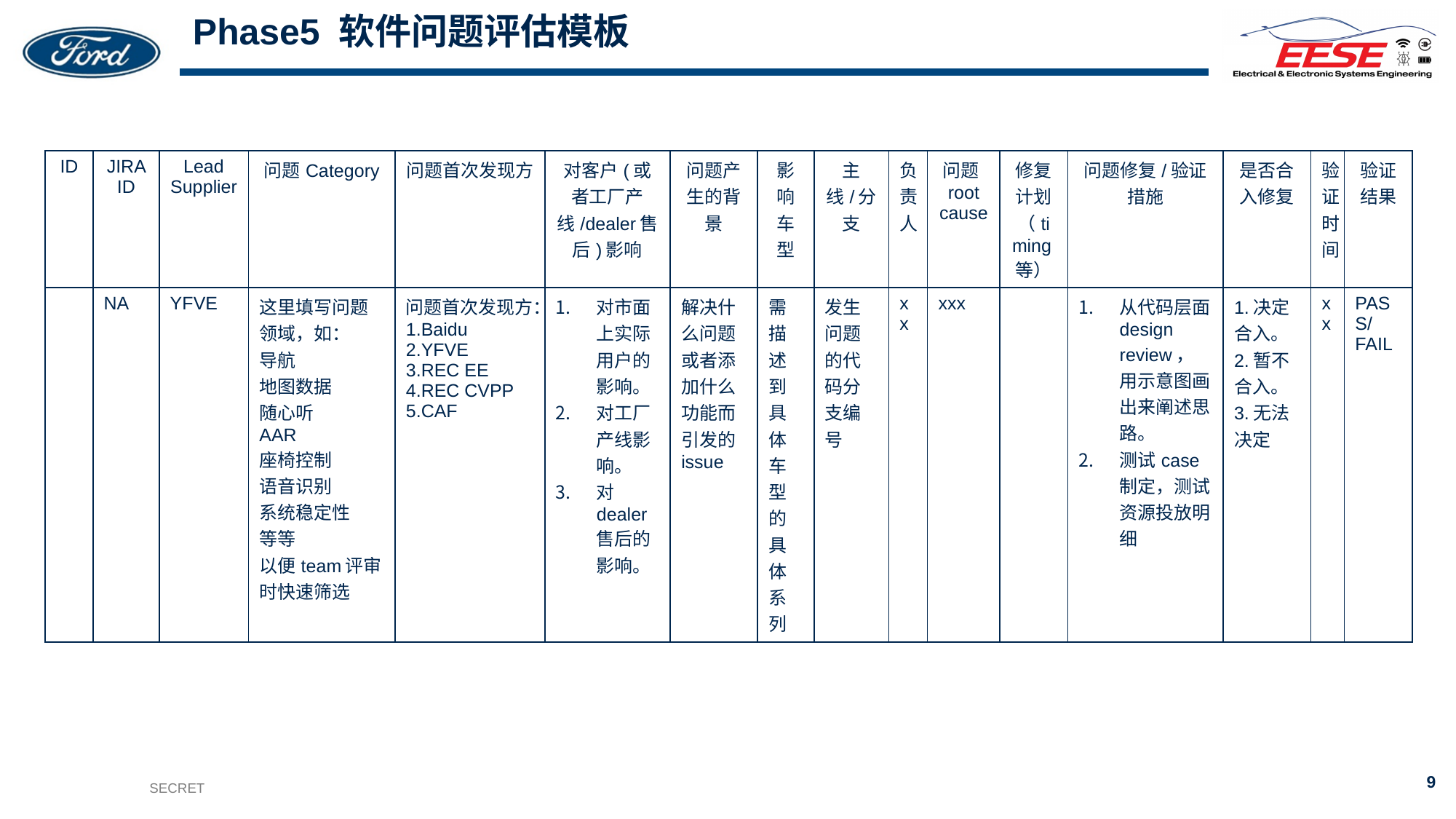

# Phase5 软件问题评估模板
| ID | JIRA ID | Lead Supplier | 问题Category | 问题首次发现方 | 对客户(或者工厂产线/dealer售后)影响 | 问题产生的背景 | 影响车型 | 主线/分支 | 负责人 | 问题root cause | 修复计划（timing等） | 问题修复/验证措施 | 是否合入修复 | 验证时间 | 验证结果 |
| --- | --- | --- | --- | --- | --- | --- | --- | --- | --- | --- | --- | --- | --- | --- | --- |
|  | NA | YFVE | 这里填写问题领域，如： 导航 地图数据 随心听 AAR 座椅控制 语音识别 系统稳定性 等等 以便team评审时快速筛选 | 问题首次发现方： 1.Baidu 2.YFVE 3.REC EE 4.REC CVPP 5.CAF | 对市面上实际用户的影响。 对工厂产线影响。 对dealer售后的影响。 | 解决什么问题或者添加什么功能而引发的issue | 需描述到具体车型的具体系列 | 发生问题的代码分支编号 | xx | xxx |  | 从代码层面design review，用示意图画出来阐述思路。 测试case制定，测试资源投放明细 | 1.决定合入。 2.暂不合入。 3.无法决定 | xx | PASS/FAIL |